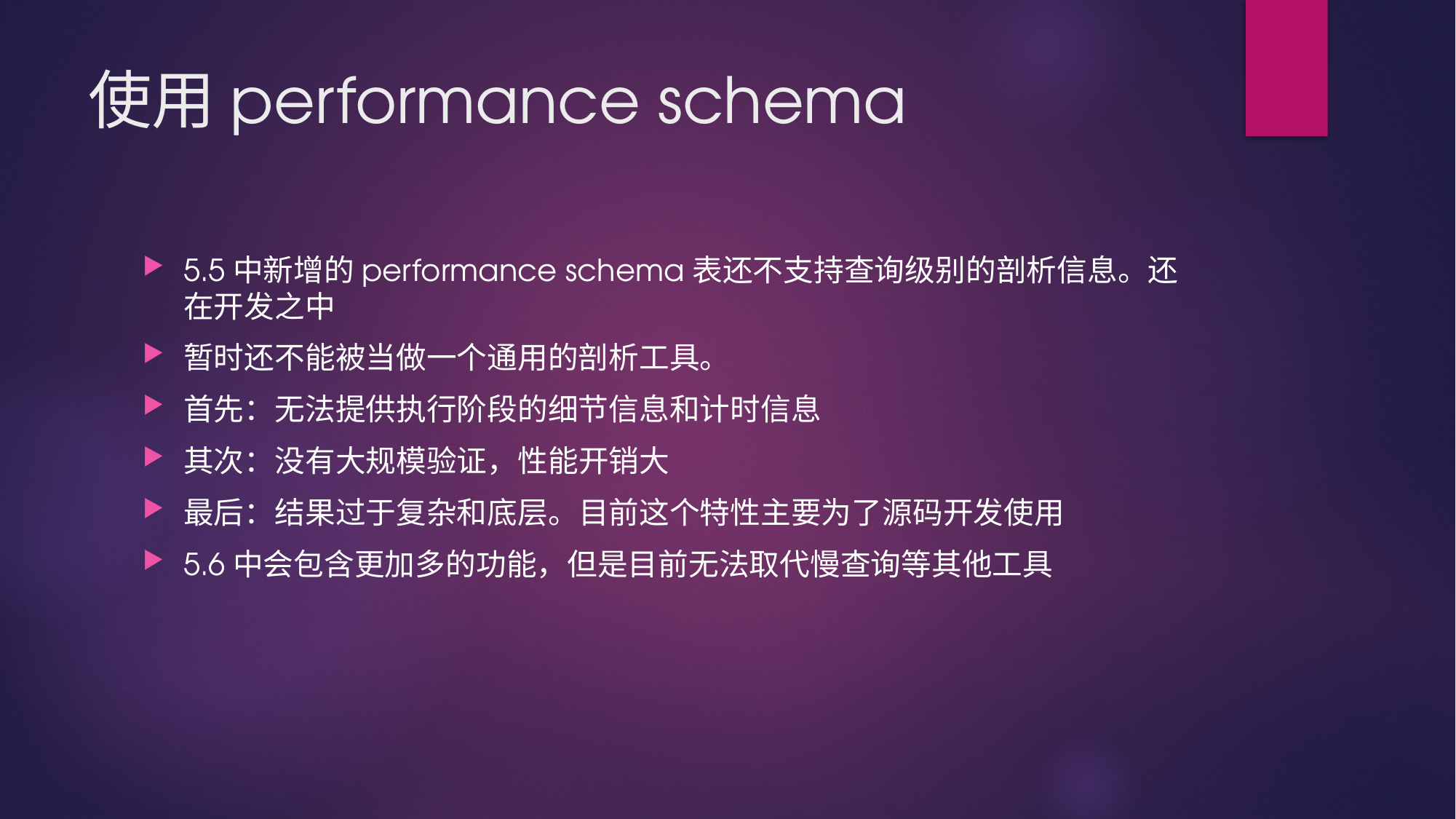

# 使用performance schema
5.5中新增的performance schema表还不支持查询级别的剖析信息。还在开发之中
暂时还不能被当做一个通用的剖析工具。
首先：无法提供执行阶段的细节信息和计时信息
其次：没有大规模验证，性能开销大
最后：结果过于复杂和底层。目前这个特性主要为了源码开发使用
5.6中会包含更加多的功能，但是目前无法取代慢查询等其他工具